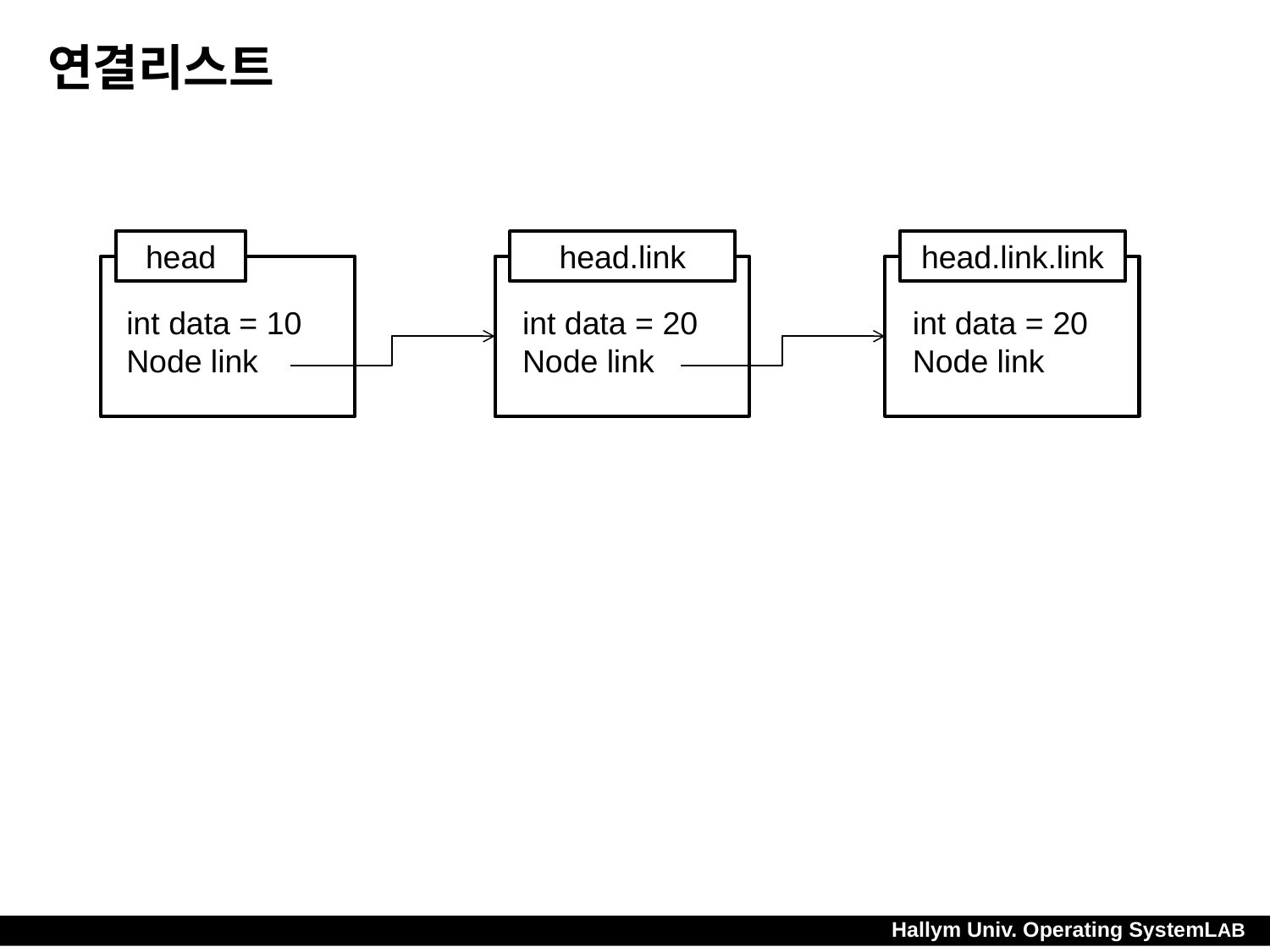

# 연결리스트
head

head.link
head.link.link

int data = 10
Node link
int data = 20
Node link
int data = 20
Node link